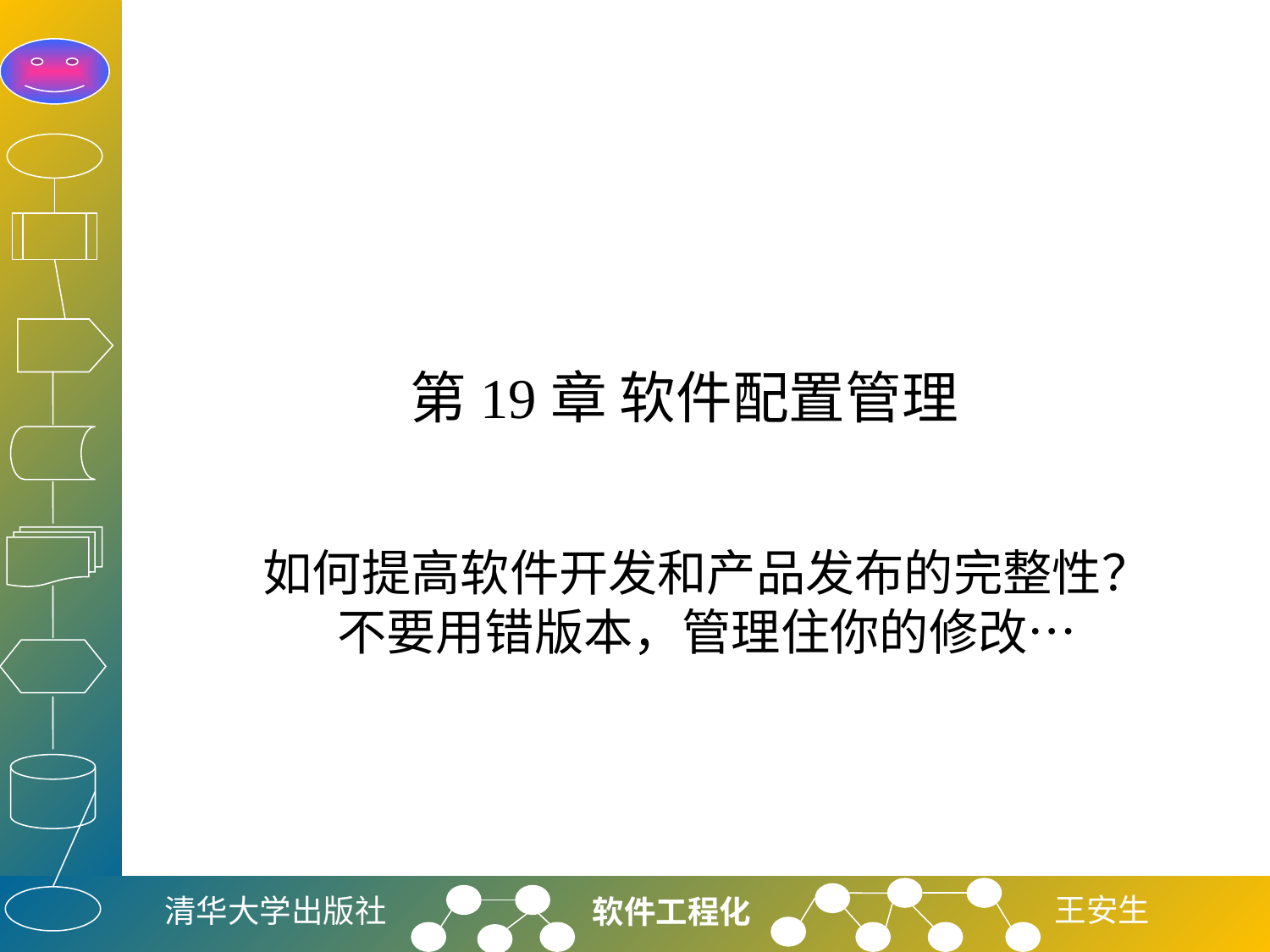

# 第19章 软件配置管理
如何提高软件开发和产品发布的完整性？不要用错版本，管理住你的修改…